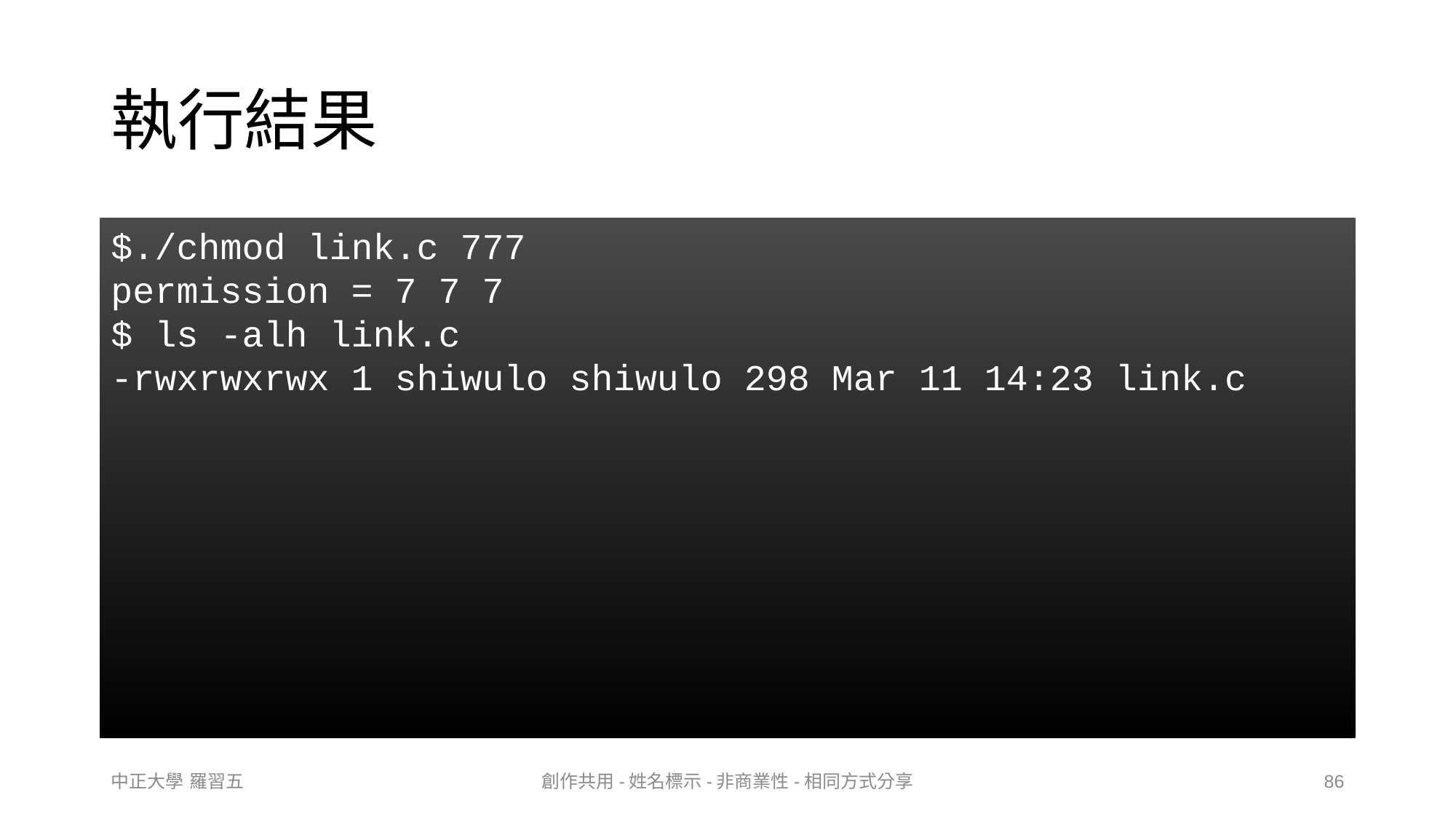

執行結果
$./chmod link.c 777
permission = 7 7 7
$ ls -alh link.c
-rwxrwxrwx 1 shiwulo shiwulo 298 Mar 11 14:23 link.c
中正大學 羅習五
創作共用-姓名標示-非商業性-相同方式分享
86